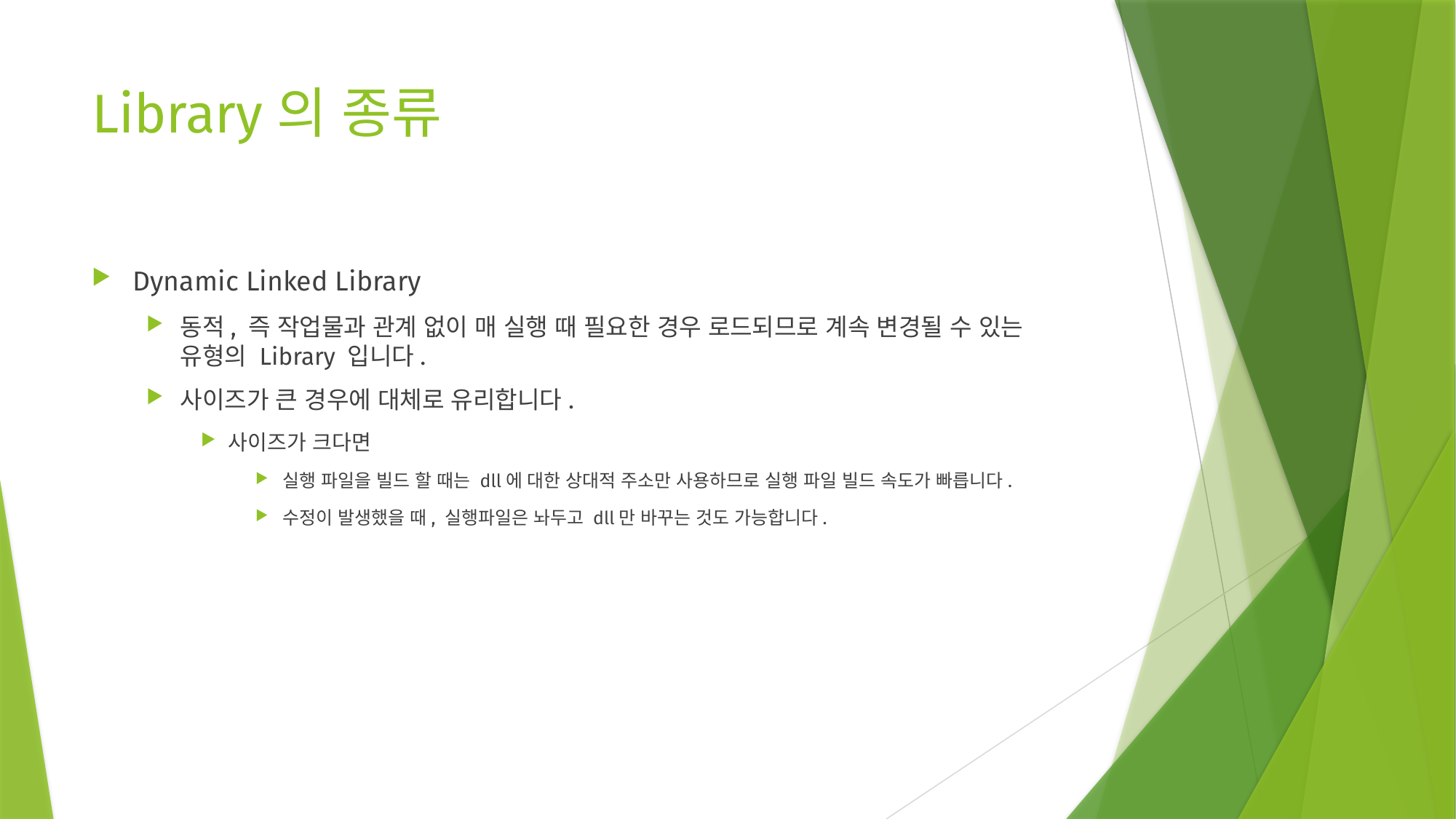

# Library의 종류
Dynamic Linked Library
동적, 즉 작업물과 관계 없이 매 실행 때 필요한 경우 로드되므로 계속 변경될 수 있는 유형의 Library 입니다.
사이즈가 큰 경우에 대체로 유리합니다.
사이즈가 크다면
실행 파일을 빌드 할 때는 dll에 대한 상대적 주소만 사용하므로 실행 파일 빌드 속도가 빠릅니다.
수정이 발생했을 때, 실행파일은 놔두고 dll만 바꾸는 것도 가능합니다.